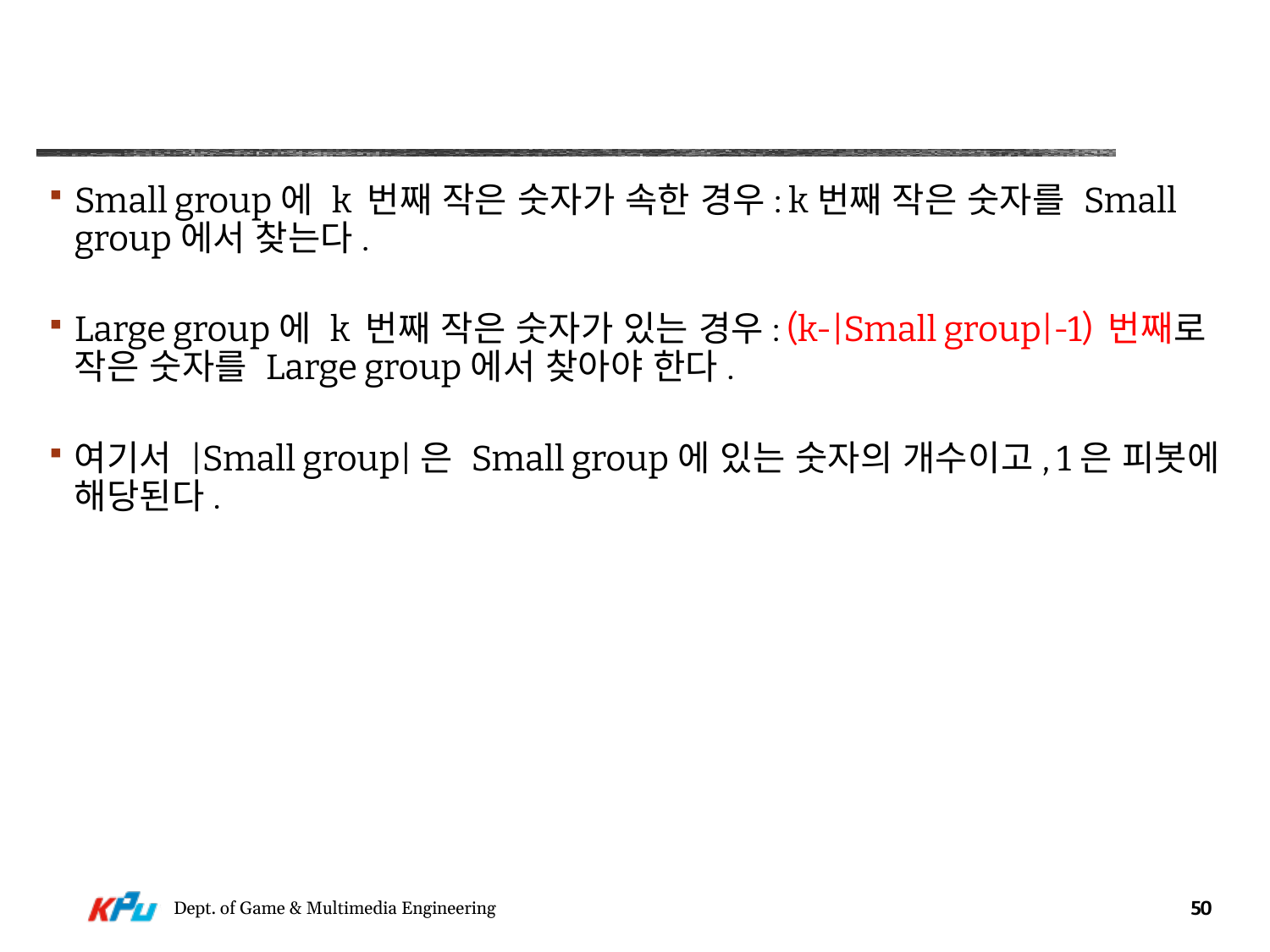

#
Small group에 k 번째 작은 숫자가 속한 경우: k번째 작은 숫자를 Small group에서 찾는다.
Large group에 k 번째 작은 숫자가 있는 경우: (k-|Small group|-1) 번째로 작은 숫자를 Large group에서 찾아야 한다.
여기서 |Small group|은 Small group에 있는 숫자의 개수이고, 1은 피봇에 해당된다.
Dept. of Game & Multimedia Engineering
50